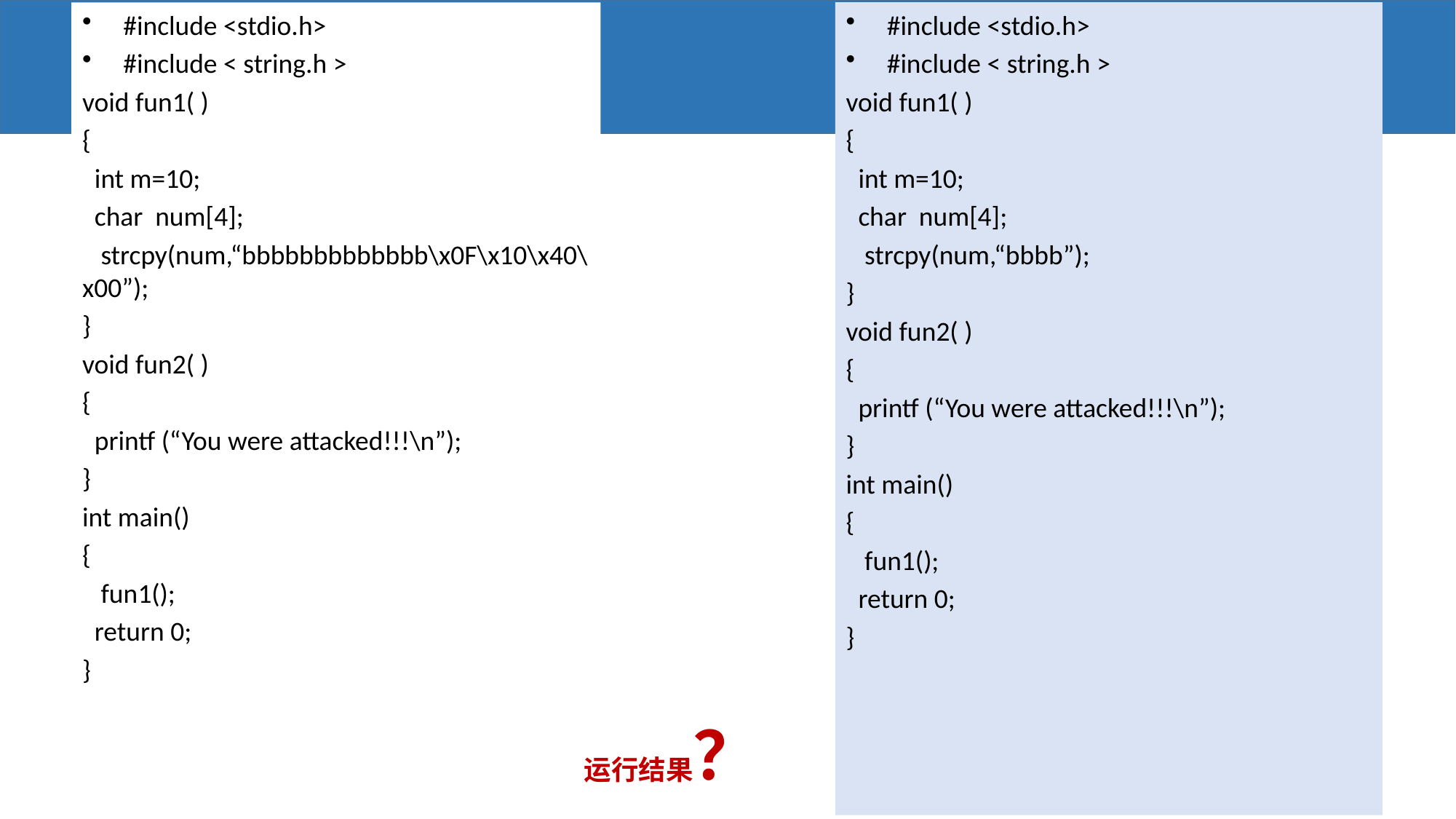

#include <stdio.h>
#include < string.h >
void fun1( )
{
  int m=10;
  char  num[4];
   strcpy(num,“bbbbbbbbbbbbb\x0F\x10\x40\x00”);
}
void fun2( )
{
  printf (“You were attacked!!!\n”);
}
int main()
{
   fun1();
  return 0;
}

#include <stdio.h>
#include < string.h >
void fun1( )
{
  int m=10;
  char  num[4];
   strcpy(num,“bbbb”);
}
void fun2( )
{
  printf (“You were attacked!!!\n”);
}
int main()
{
   fun1();
  return 0;
}

运行结果？